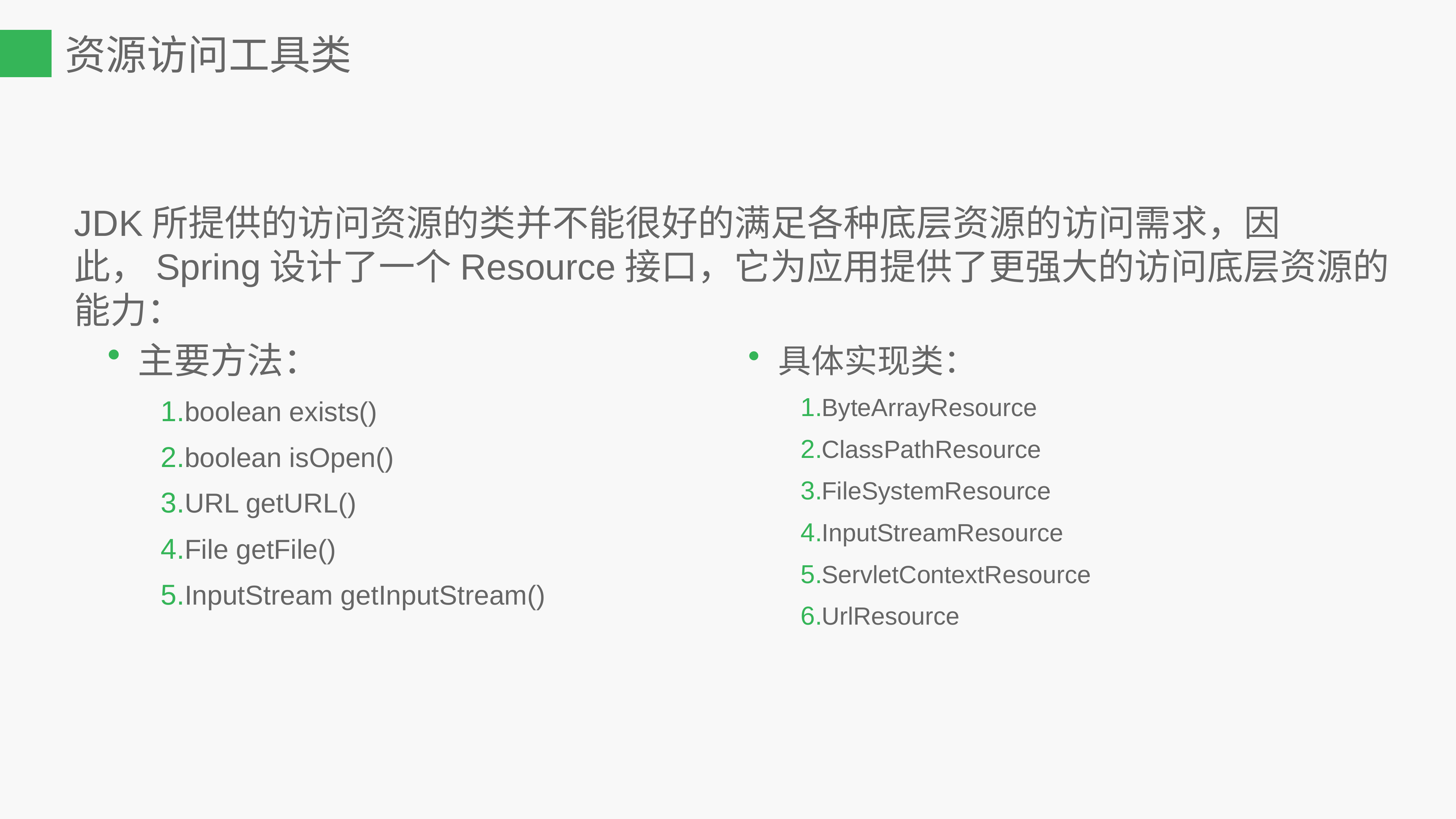

资源访问工具类

JDK所提供的访问资源的类并不能很好的满足各种底层资源的访问需求，因此，Spring设计了一个Resource接口，它为应用提供了更强大的访问底层资源的能力：

主要方法：
boolean exists()
boolean isOpen()
URL getURL()
File getFile()
InputStream getInputStream()

具体实现类：
ByteArrayResource
ClassPathResource
FileSystemResource
InputStreamResource
ServletContextResource
UrlResource